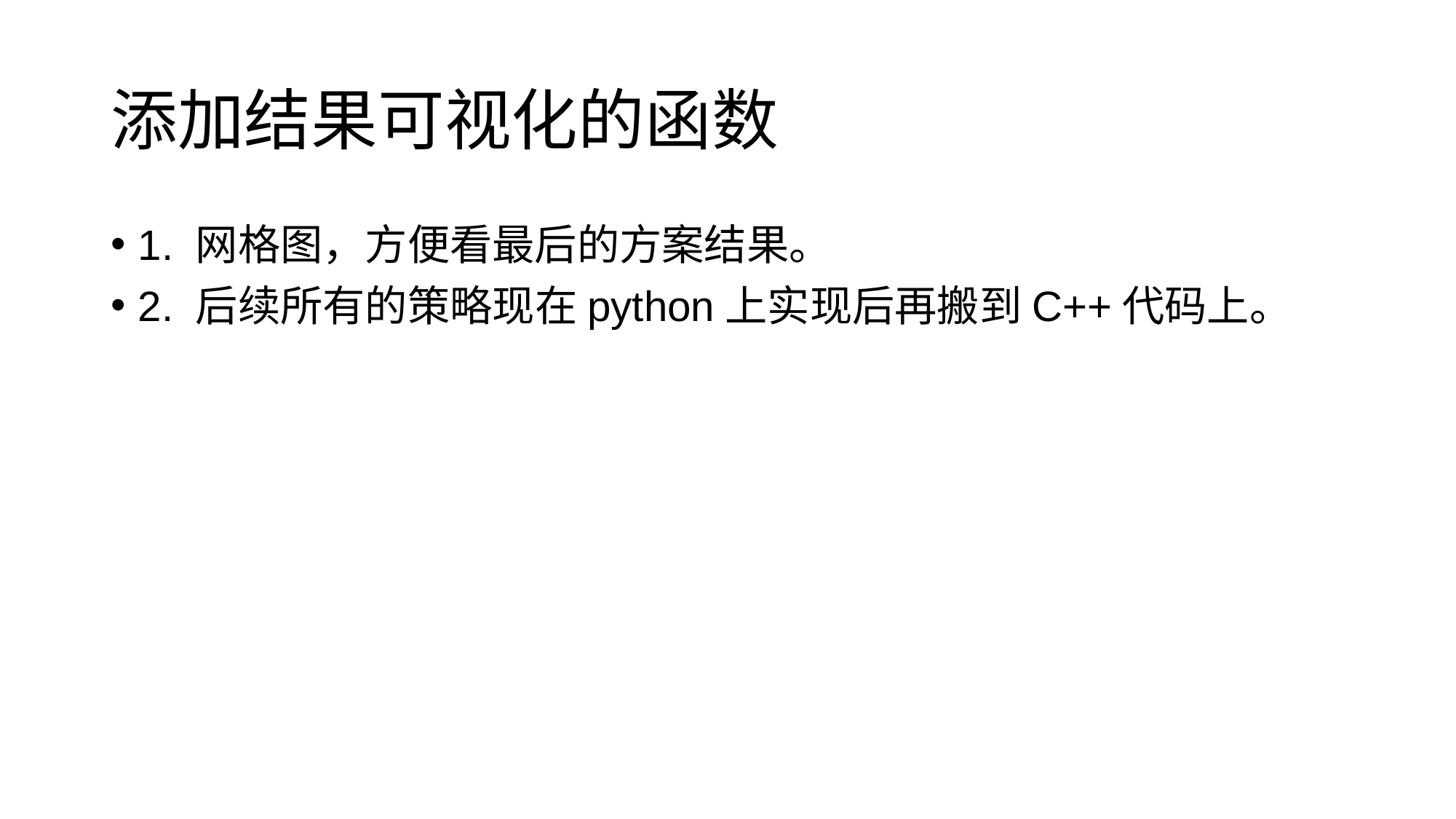

# 添加结果可视化的函数
1. 网格图，方便看最后的方案结果。
2. 后续所有的策略现在python上实现后再搬到C++代码上。